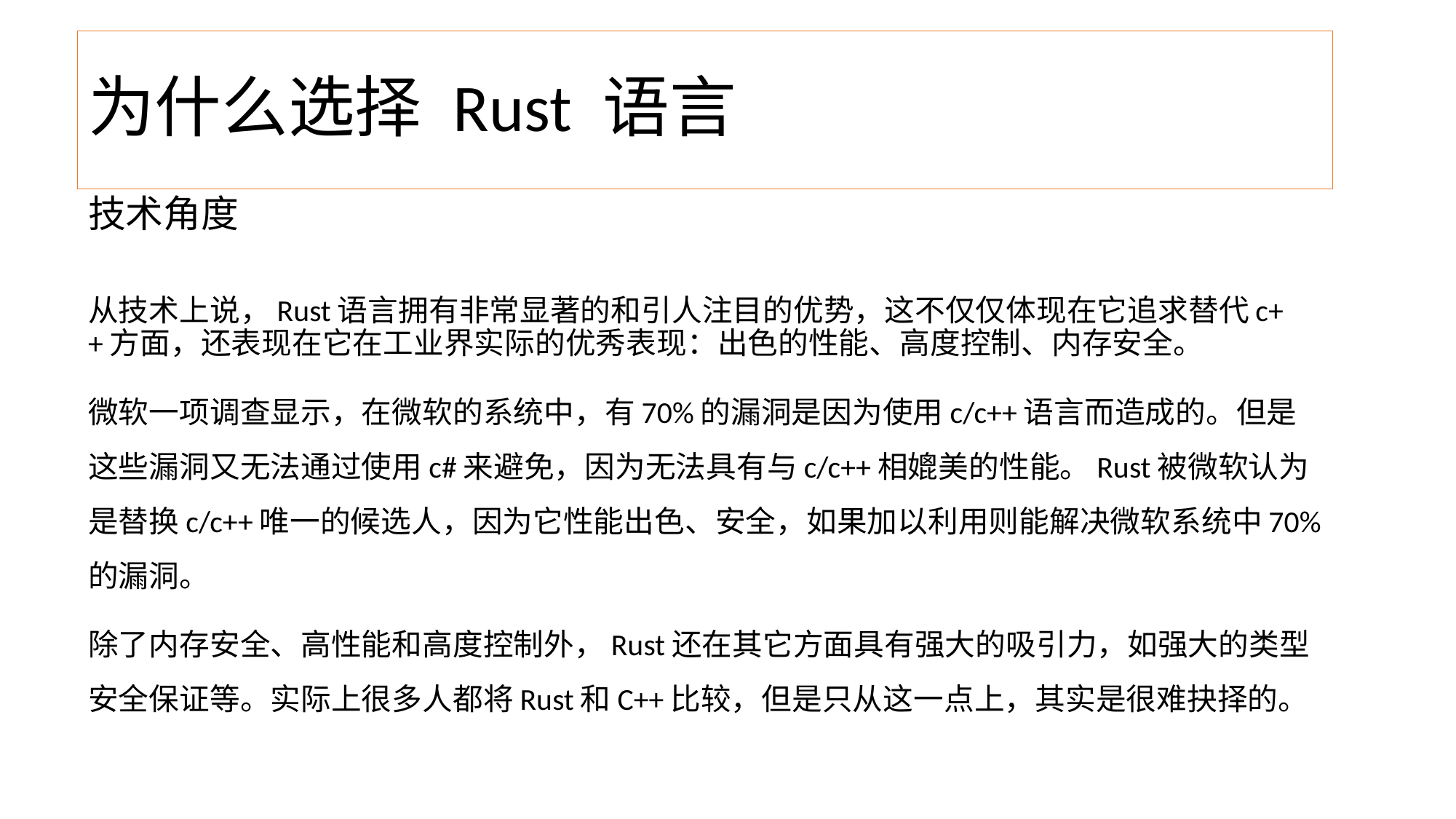

# 为什么选择 Rust 语言
技术角度

从技术上说，Rust语言拥有非常显著的和引人注目的优势，这不仅仅体现在它追求替代c++方面，还表现在它在工业界实际的优秀表现：出色的性能、高度控制、内存安全。
微软一项调查显示，在微软的系统中，有70%的漏洞是因为使用c/c++语言而造成的。但是这些漏洞又无法通过使用c#来避免，因为无法具有与c/c++相媲美的性能。Rust被微软认为是替换c/c++唯一的候选人，因为它性能出色、安全，如果加以利用则能解决微软系统中70%的漏洞。
除了内存安全、高性能和高度控制外，Rust还在其它方面具有强大的吸引力，如强大的类型安全保证等。实际上很多人都将Rust和C++比较，但是只从这一点上，其实是很难抉择的。